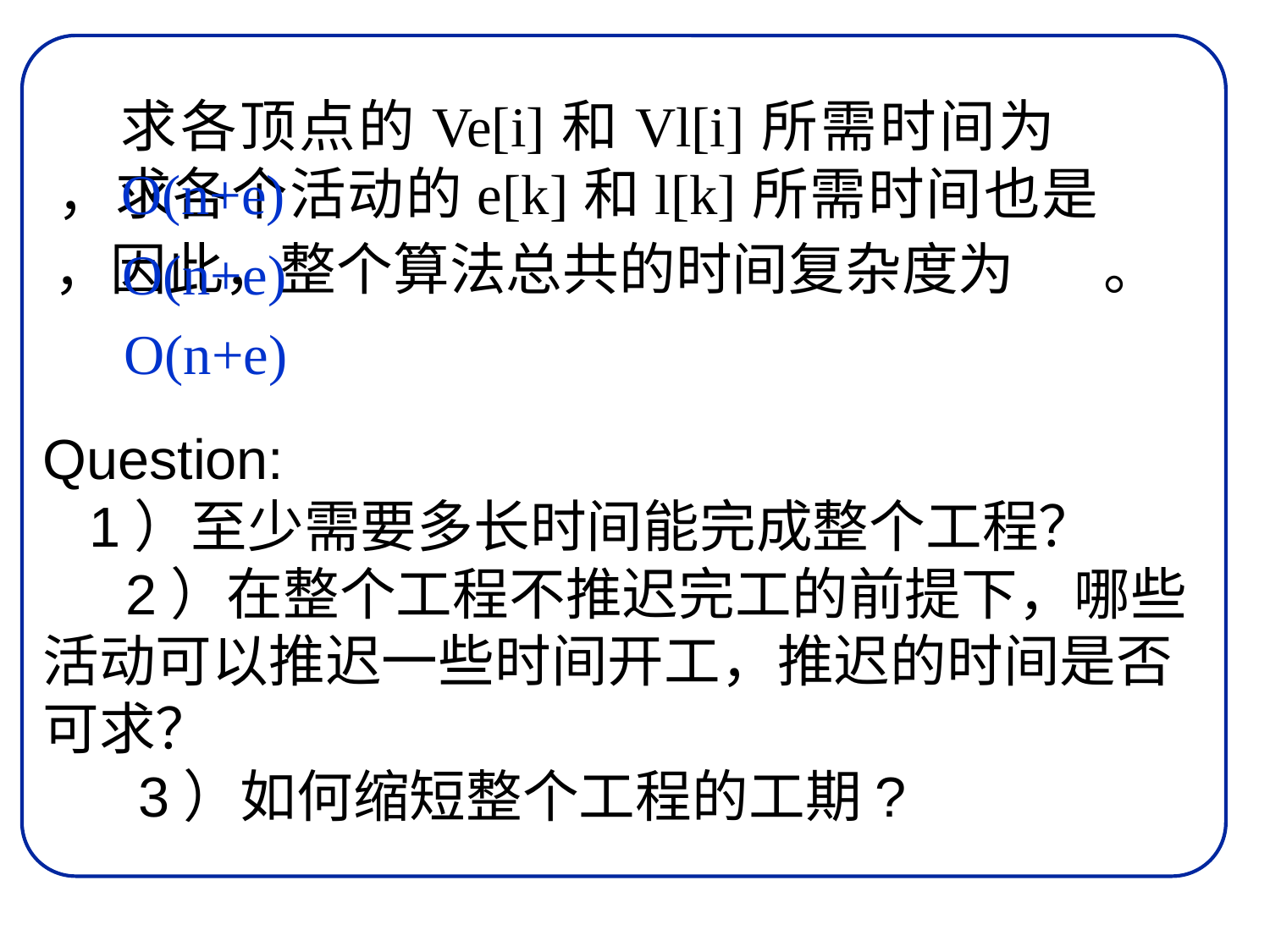

求各顶点的Ve[i]和Vl[i]所需时间为            ，求各个活动的e[k]和l[k]所需时间也是          ，因此，整个算法总共的时间复杂度为       。
O(n+e)
O(n+e)
O(n+e)
Question:
   1）至少需要多长时间能完成整个工程？
　 2）在整个工程不推迟完工的前提下，哪些活动可以推迟一些时间开工，推迟的时间是否可求？
 　3）如何缩短整个工程的工期?